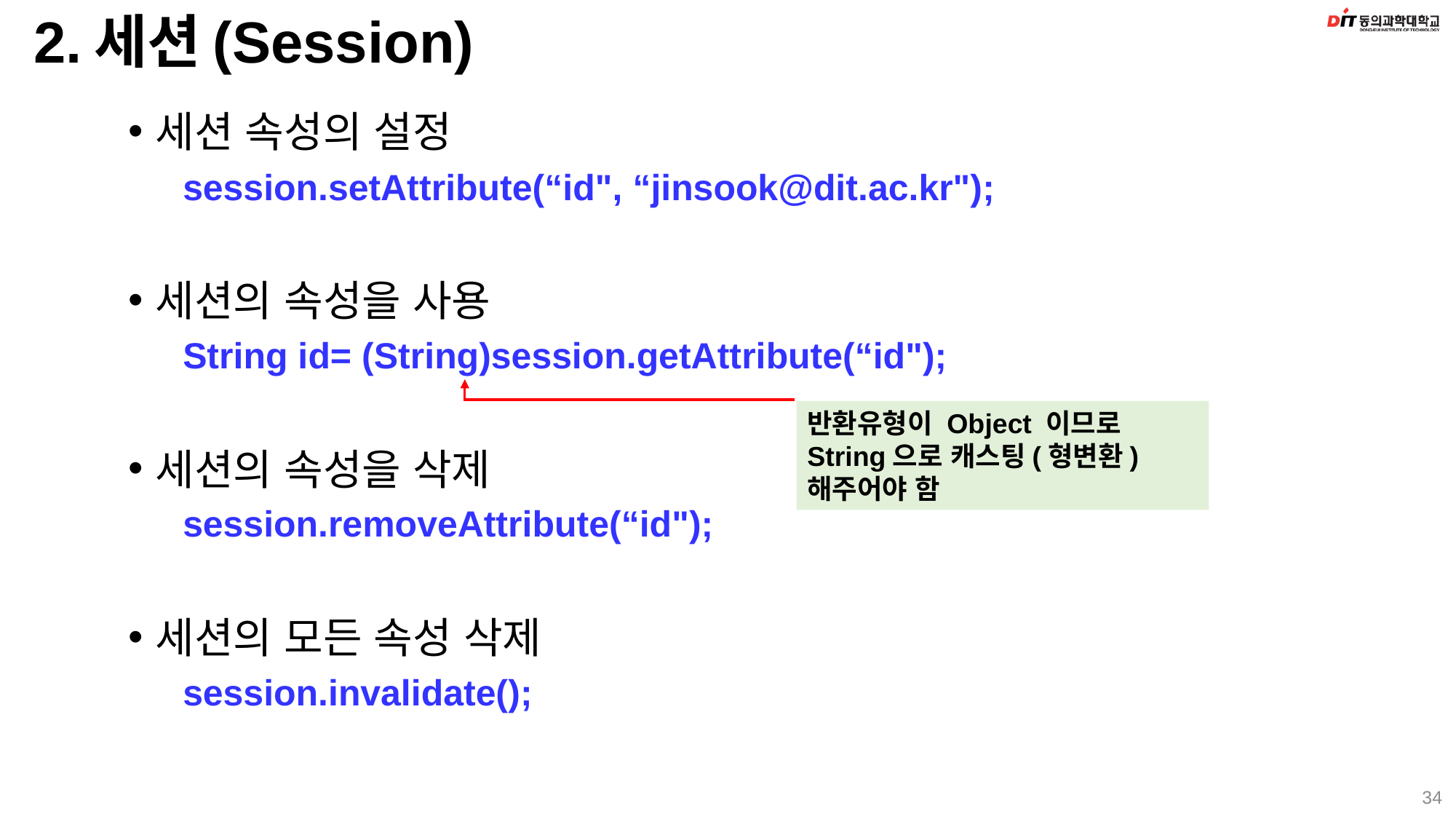

# 2.세션(Session)
세션 속성의 설정
session.setAttribute(“id", “jinsook@dit.ac.kr");

세션의 속성을 사용
String id= (String)session.getAttribute(“id");

세션의 속성을 삭제
session.removeAttribute(“id");

세션의 모든 속성 삭제
session.invalidate();

반환유형이 Object 이므로 String으로 캐스팅(형변환) 해주어야 함
34